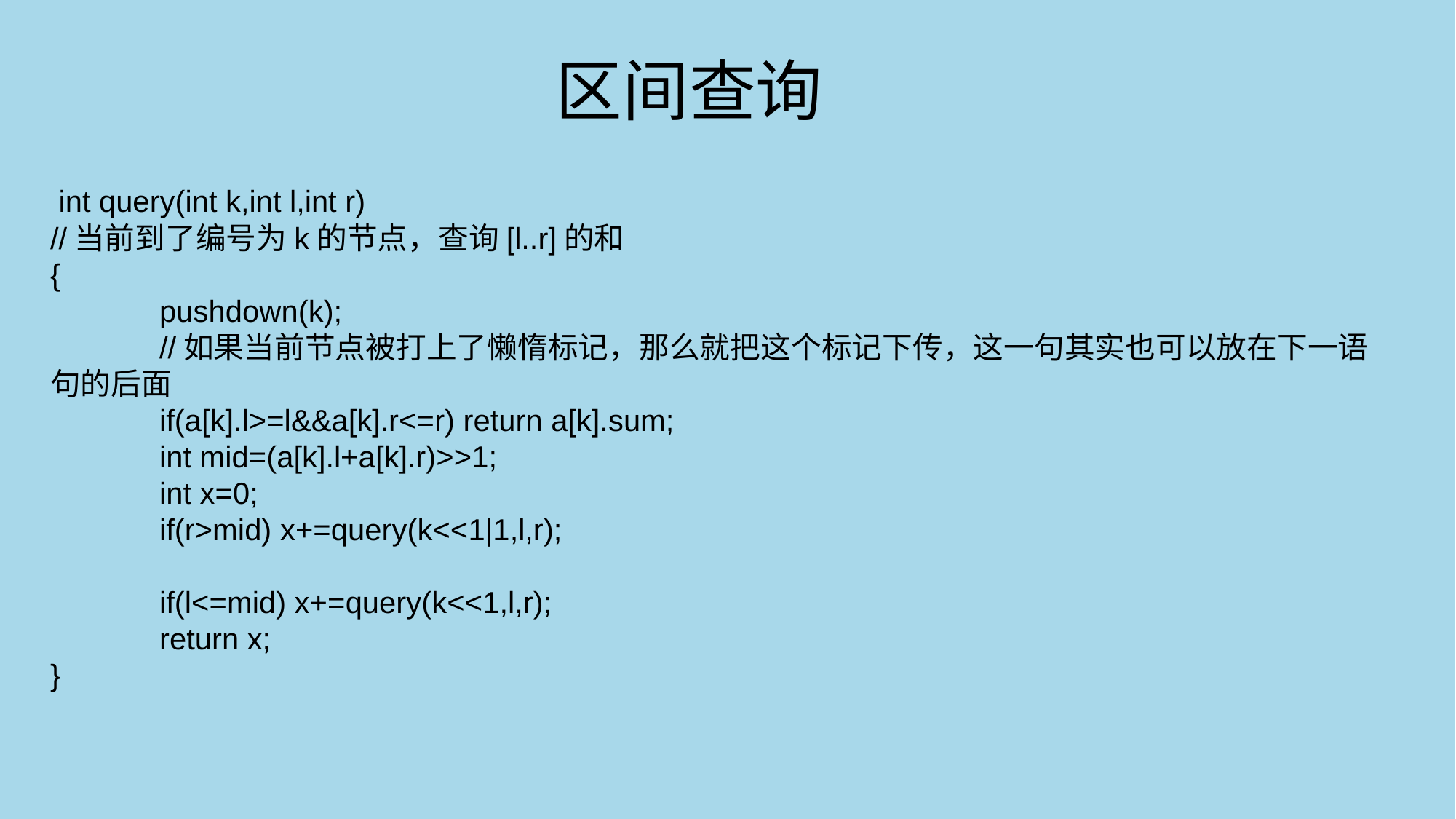

区间查询
 int query(int k,int l,int r)
//当前到了编号为k的节点，查询[l..r]的和
{
	pushdown(k);
	//如果当前节点被打上了懒惰标记，那么就把这个标记下传，这一句其实也可以放在下一语句的后面
	if(a[k].l>=l&&a[k].r<=r) return a[k].sum;
	int mid=(a[k].l+a[k].r)>>1;
	int x=0;
	if(r>mid) x+=query(k<<1|1,l,r);

	if(l<=mid) x+=query(k<<1,l,r);
	return x;
}